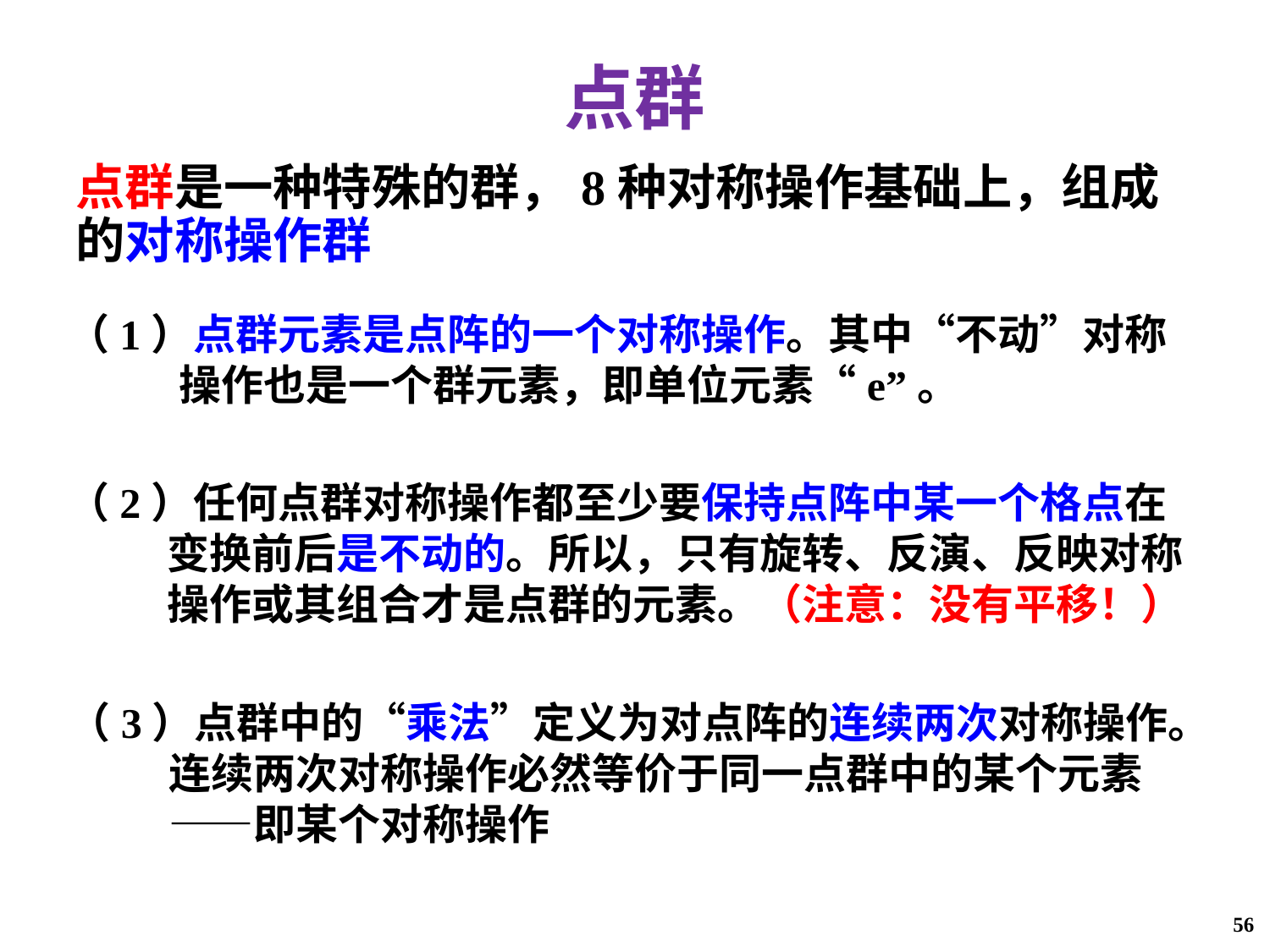

# 点群
点群是一种特殊的群，8种对称操作基础上，组成的对称操作群
（1）点群元素是点阵的一个对称操作。其中“不动”对称操作也是一个群元素，即单位元素“e”。
（2）任何点群对称操作都至少要保持点阵中某一个格点在变换前后是不动的。所以，只有旋转、反演、反映对称操作或其组合才是点群的元素。（注意：没有平移！）
（3）点群中的“乘法”定义为对点阵的连续两次对称操作。
连续两次对称操作必然等价于同一点群中的某个元素——即某个对称操作
56